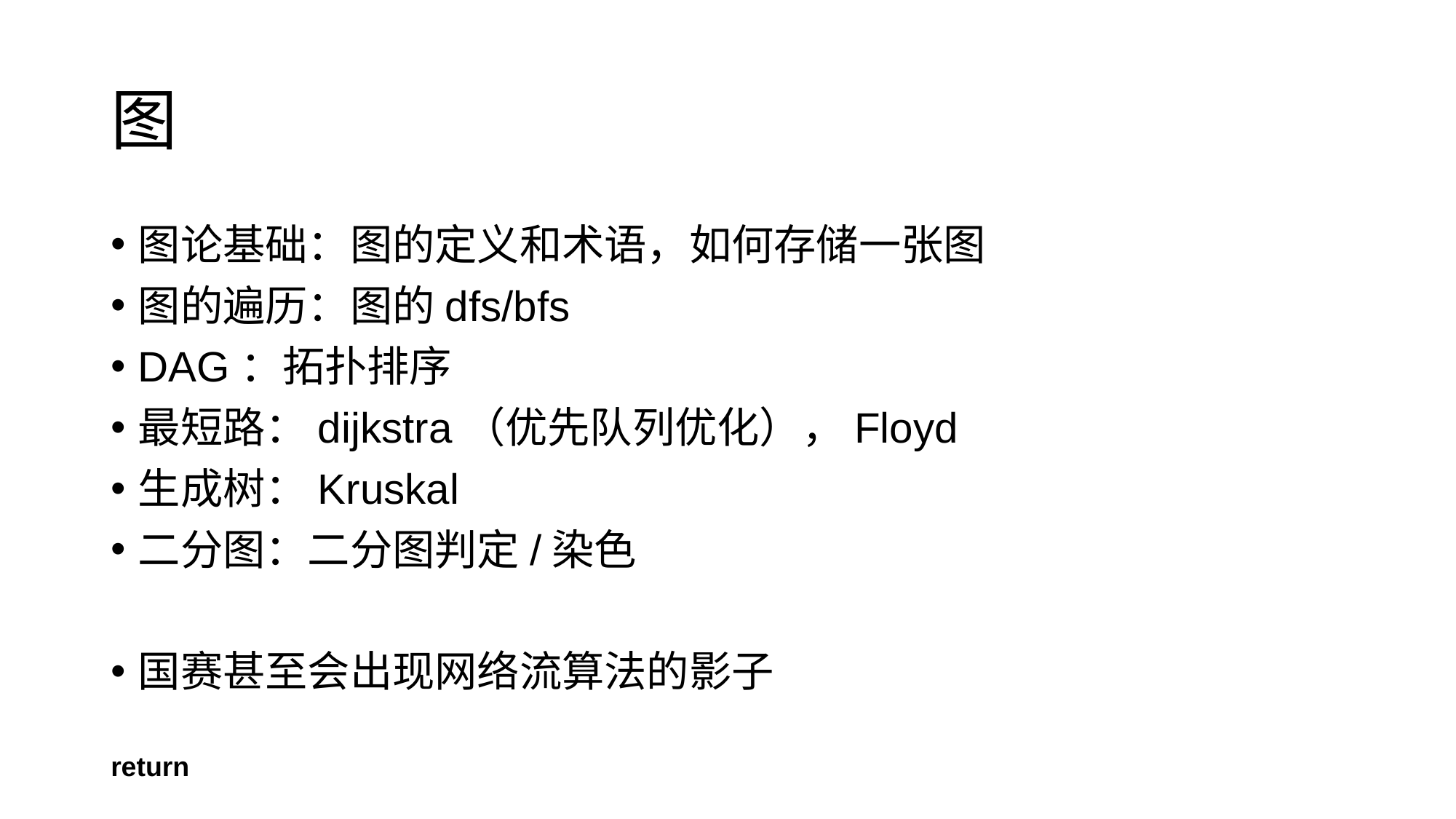

# 图
图论基础：图的定义和术语，如何存储一张图
图的遍历：图的dfs/bfs
DAG：拓扑排序
最短路：dijkstra（优先队列优化），Floyd
生成树：Kruskal
二分图：二分图判定/染色

国赛甚至会出现网络流算法的影子

return